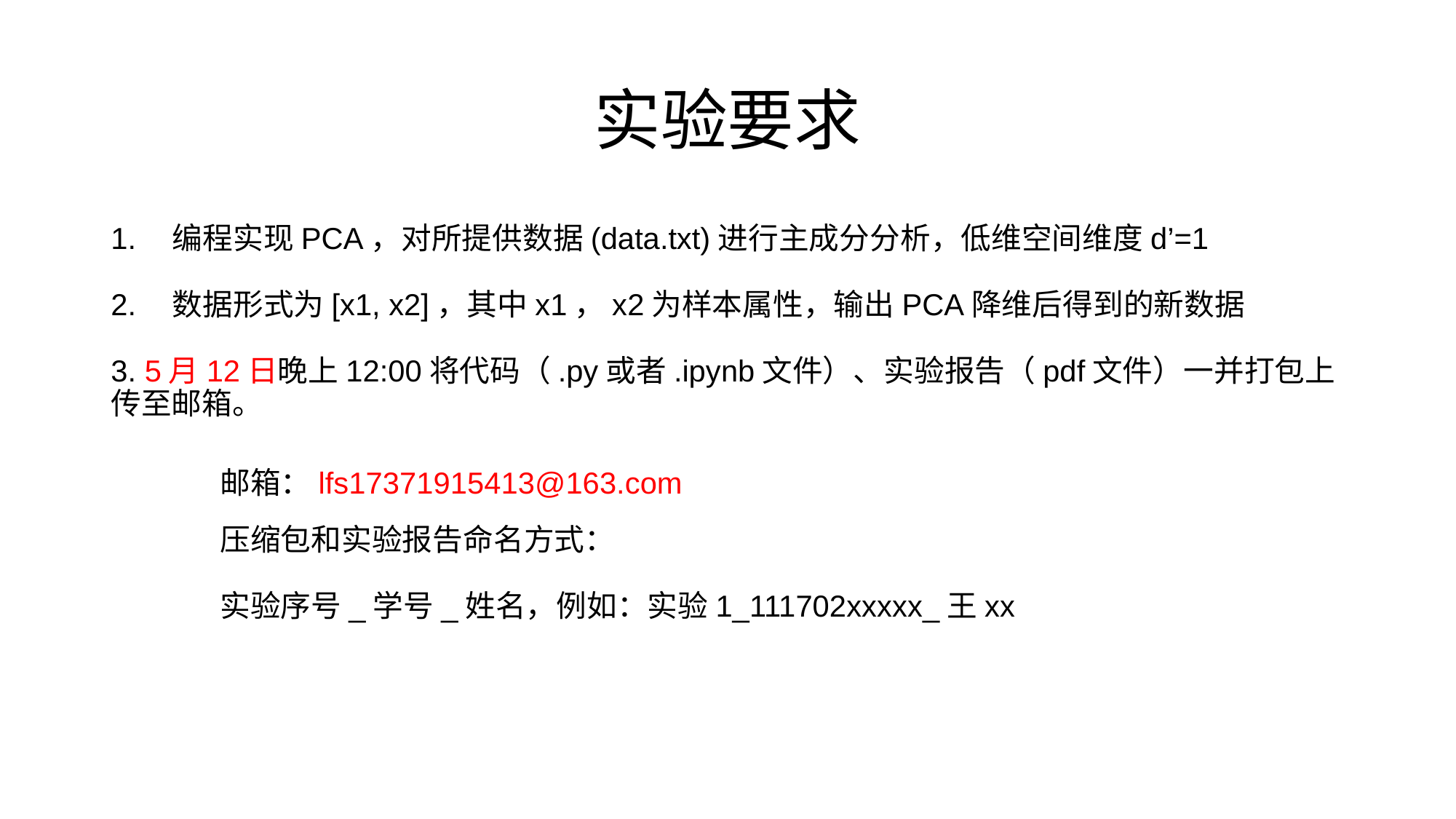

# 实验要求
编程实现PCA，对所提供数据(data.txt)进行主成分分析，低维空间维度d’=1
数据形式为[x1, x2]，其中x1，x2为样本属性，输出PCA降维后得到的新数据
3. 5月12日晚上12:00将代码（.py或者.ipynb文件）、实验报告（pdf文件）一并打包上传至邮箱。
	邮箱：lfs17371915413@163.com
     	压缩包和实验报告命名方式：
	实验序号_学号_姓名，例如：实验1_111702xxxxx_王xx